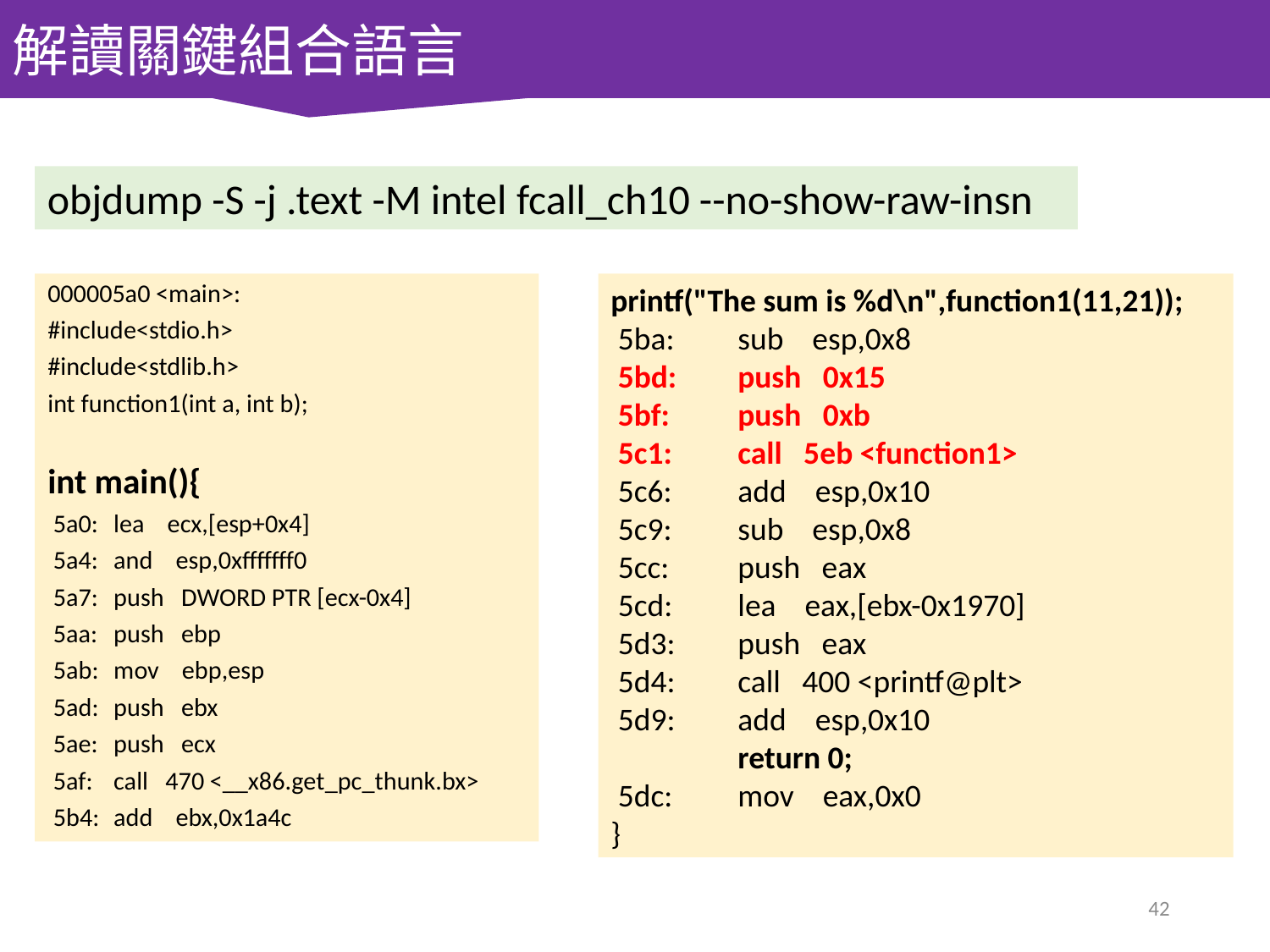

解讀關鍵組合語言
objdump -S -j .text -M intel fcall_ch10 --no-show-raw-insn
000005a0 <main>:
#include<stdio.h>
#include<stdlib.h>
int function1(int a, int b);

int main(){
 5a0:	lea    ecx,[esp+0x4]
 5a4:	and    esp,0xfffffff0
 5a7:	push   DWORD PTR [ecx-0x4]
 5aa:	push   ebp
 5ab:	mov    ebp,esp
 5ad:	push   ebx
 5ae:	push   ecx
 5af:	call   470 <__x86.get_pc_thunk.bx>
 5b4:	add    ebx,0x1a4c
printf("The sum is %d\n",function1(11,21));
 5ba:	sub    esp,0x8
 5bd:	push   0x15
 5bf:	push   0xb
 5c1:	call   5eb <function1>
 5c6:	add    esp,0x10
 5c9:	sub    esp,0x8
 5cc:	push   eax
 5cd:	lea    eax,[ebx-0x1970]
 5d3:	push   eax
 5d4:	call   400 <printf@plt>
 5d9:	add    esp,0x10
	return 0;
 5dc:	mov    eax,0x0
}
42